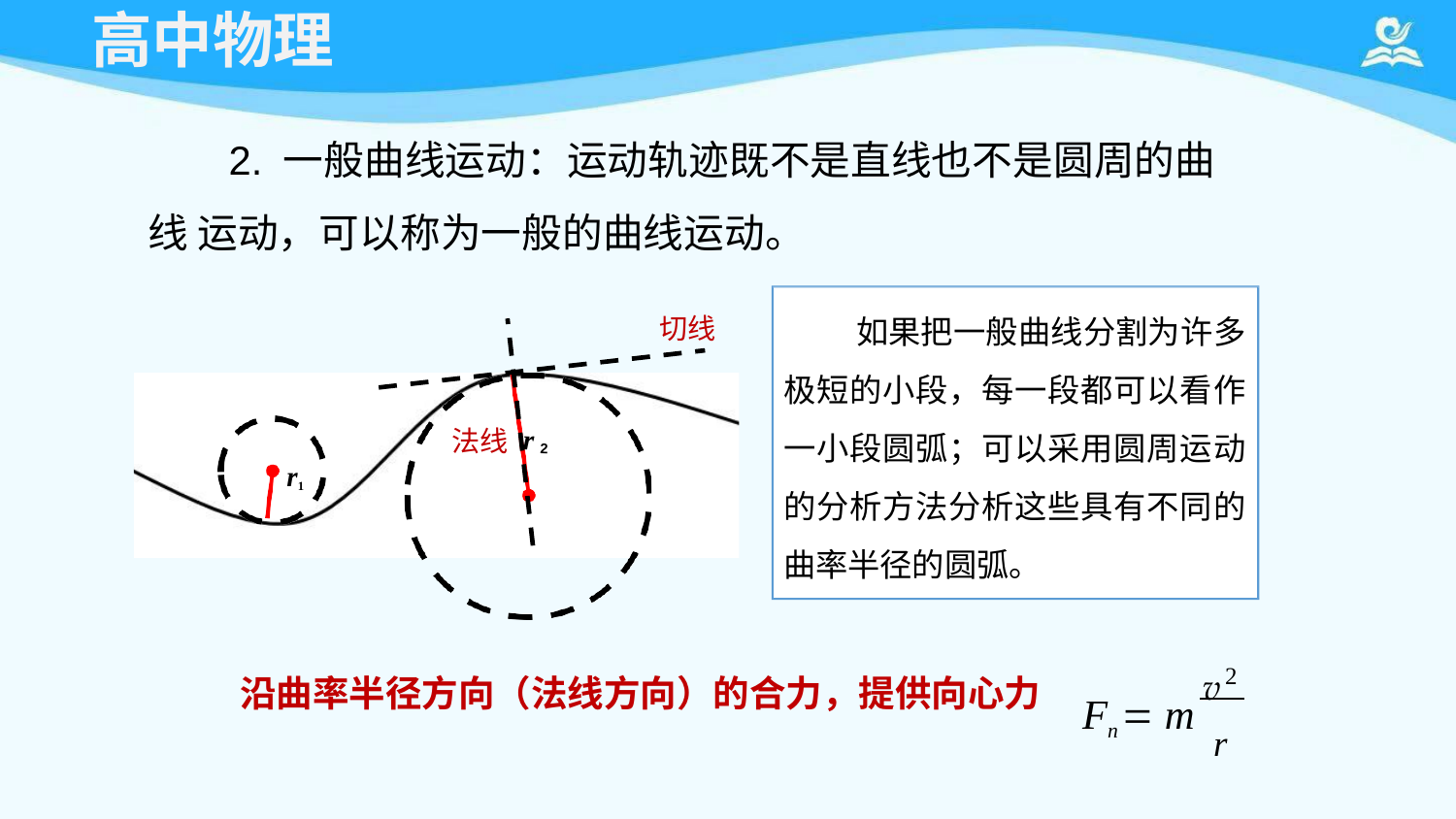

# 高中物理
2. 一般曲线运动：运动轨迹既不是直线也不是圆周的曲线 运动，可以称为一般的曲线运动。

如果把一般曲线分割为许多 极短的小段，每一段都可以看作 一小段圆弧；可以采用圆周运动 的分析方法分析这些具有不同的 曲率半径的圆弧。
切线

法线
r
2
r1
v2
Fn = m r
沿曲率半径方向（法线方向）的合力，提供向心力